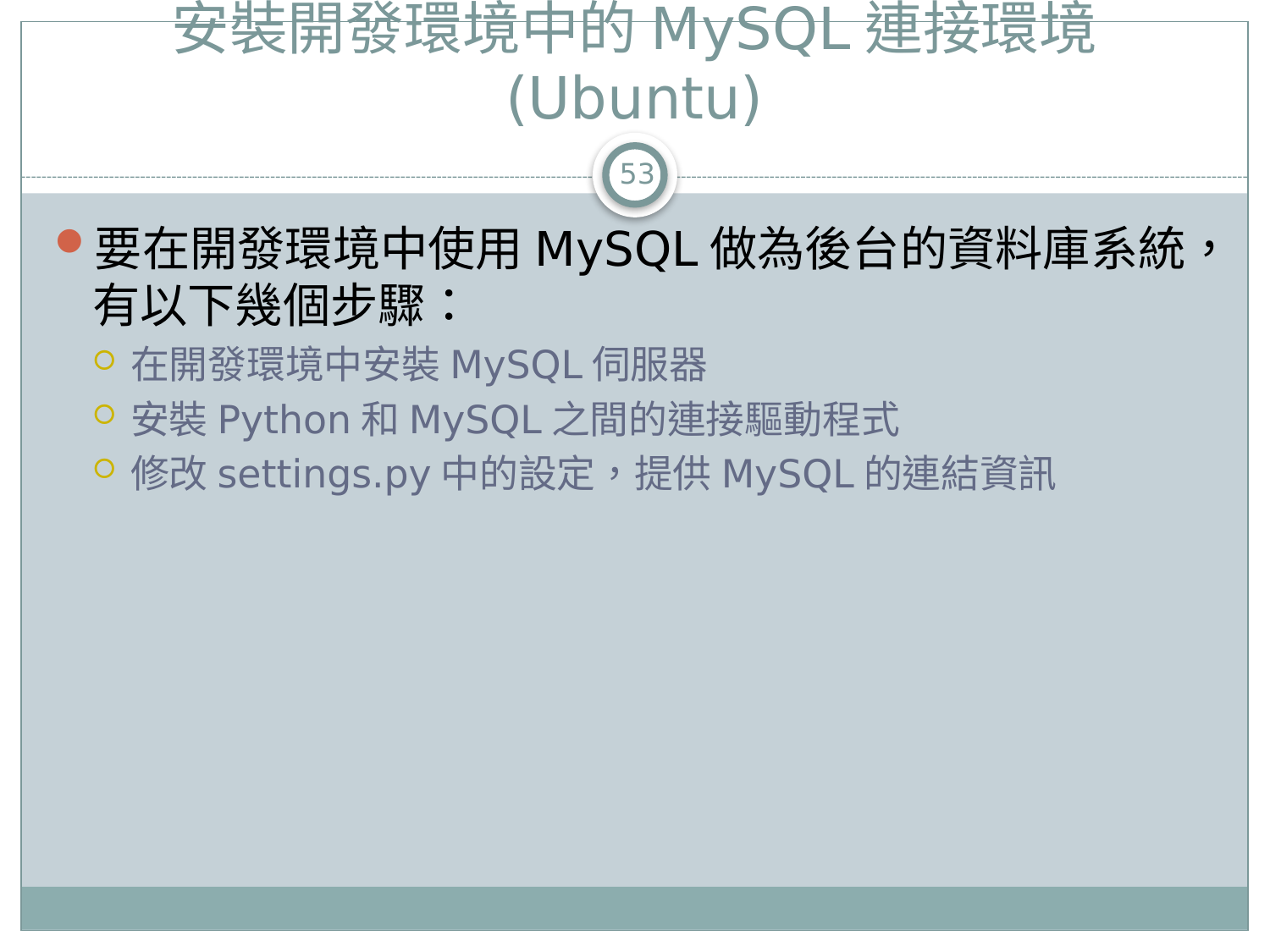

# 安裝開發環境中的MySQL連接環境 (Ubuntu)
53
要在開發環境中使用MySQL做為後台的資料庫系統，有以下幾個步驟：
在開發環境中安裝MySQL伺服器
安裝Python和MySQL之間的連接驅動程式
修改settings.py中的設定，提供MySQL的連結資訊